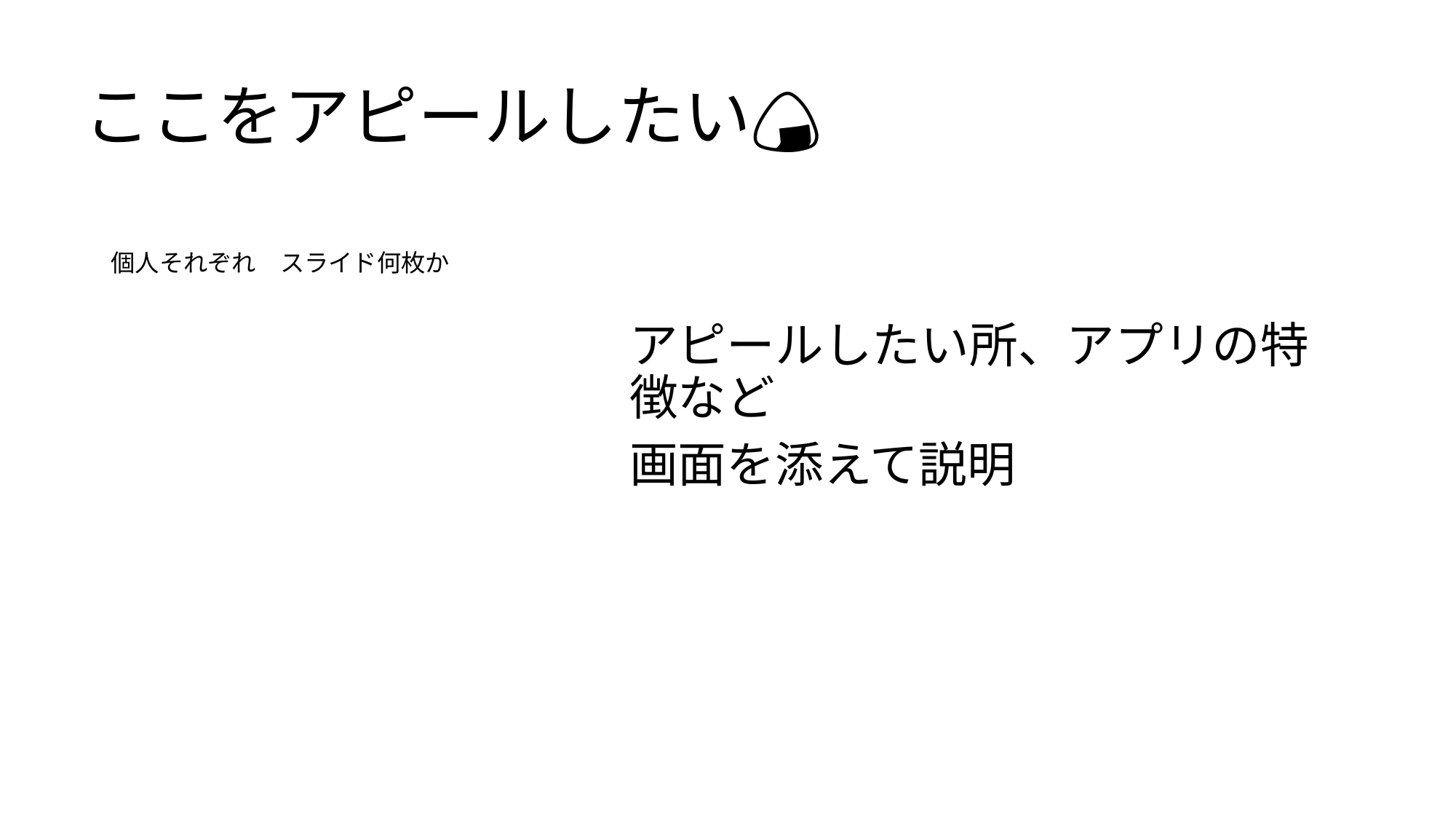

# ここをアピールしたい🍙
個人それぞれ　スライド何枚か
アピールしたい所、アプリの特徴など
画面を添えて説明